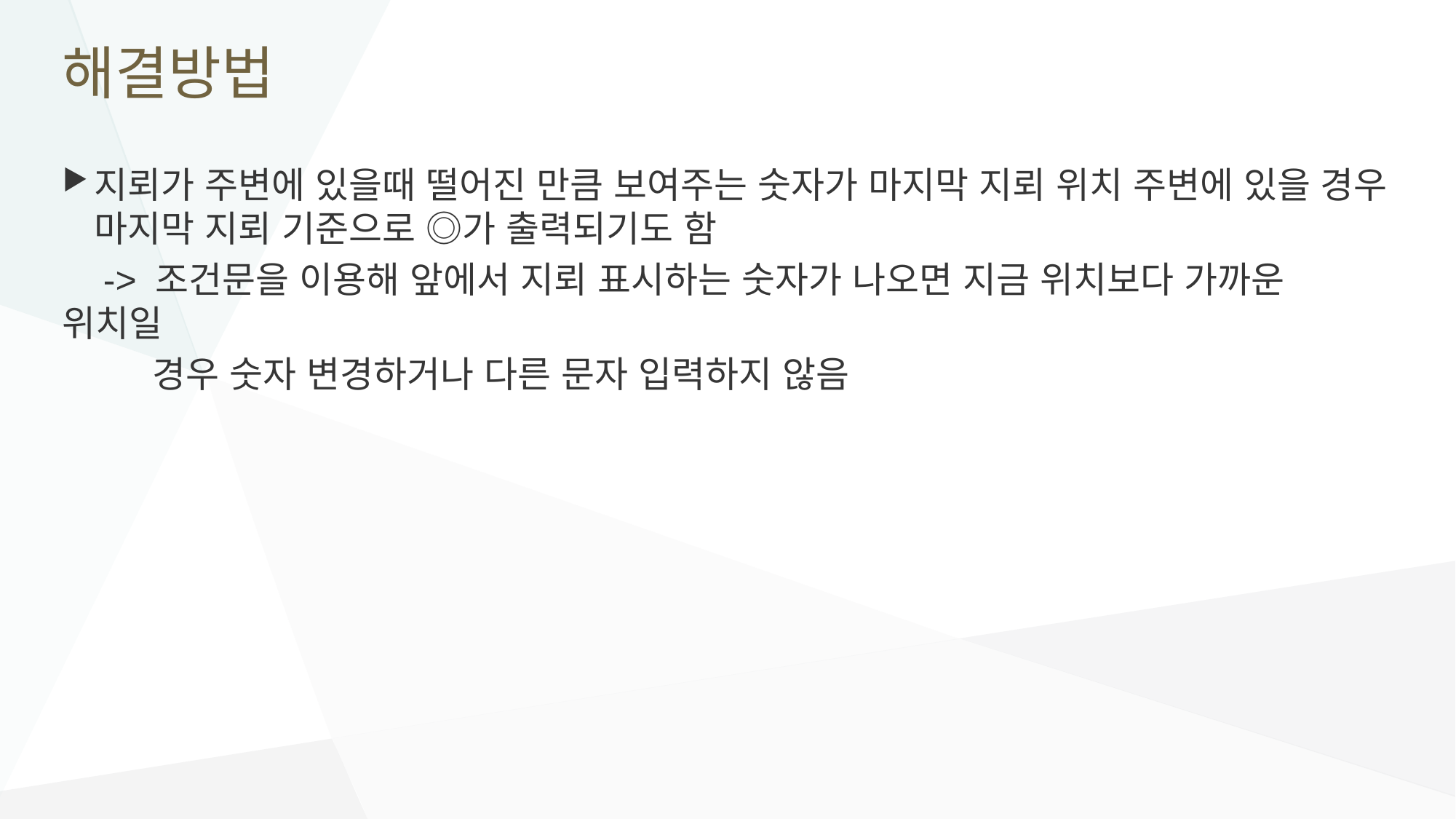

# 해결방법
지뢰가 주변에 있을때 떨어진 만큼 보여주는 숫자가 마지막 지뢰 위치 주변에 있을 경우 마지막 지뢰 기준으로 ◎가 출력되기도 함
    -> 조건문을 이용해 앞에서 지뢰 표시하는 숫자가 나오면 지금 위치보다 가까운 위치일
        경우 숫자 변경하거나 다른 문자 입력하지 않음